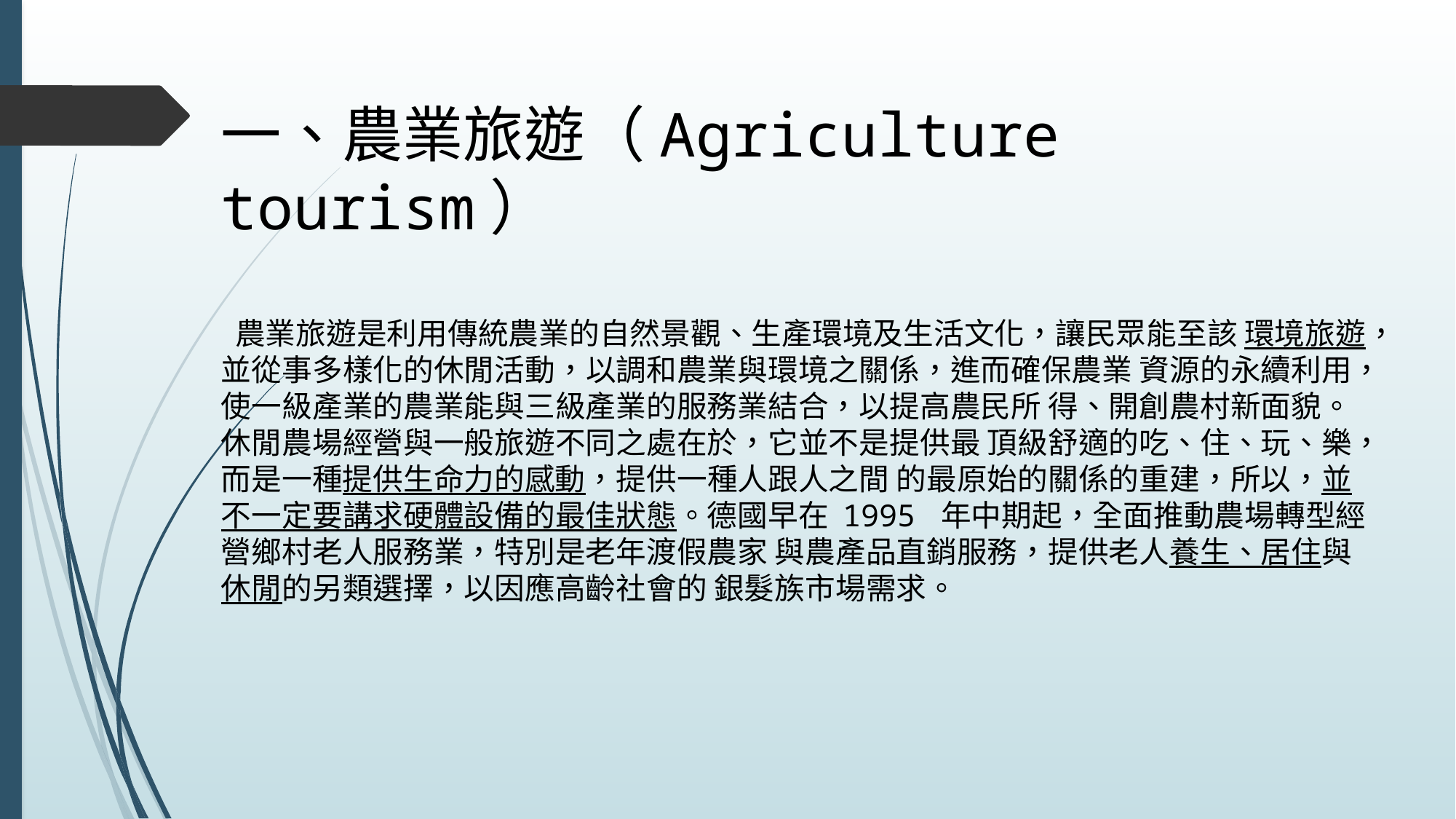

一、農業旅遊（Agriculture tourism）

 農業旅遊是利用傳統農業的自然景觀、生產環境及生活文化，讓民眾能至該 環境旅遊，並從事多樣化的休閒活動，以調和農業與環境之關係，進而確保農業 資源的永續利用，使一級產業的農業能與三級產業的服務業結合，以提高農民所 得、開創農村新面貌。休閒農場經營與一般旅遊不同之處在於，它並不是提供最 頂級舒適的吃、住、玩、樂，而是一種提供生命力的感動，提供一種人跟人之間 的最原始的關係的重建，所以，並不一定要講求硬體設備的最佳狀態。德國早在 1995 年中期起，全面推動農場轉型經營鄉村老人服務業，特別是老年渡假農家 與農產品直銷服務，提供老人養生、居住與休閒的另類選擇，以因應高齡社會的 銀髮族市場需求。